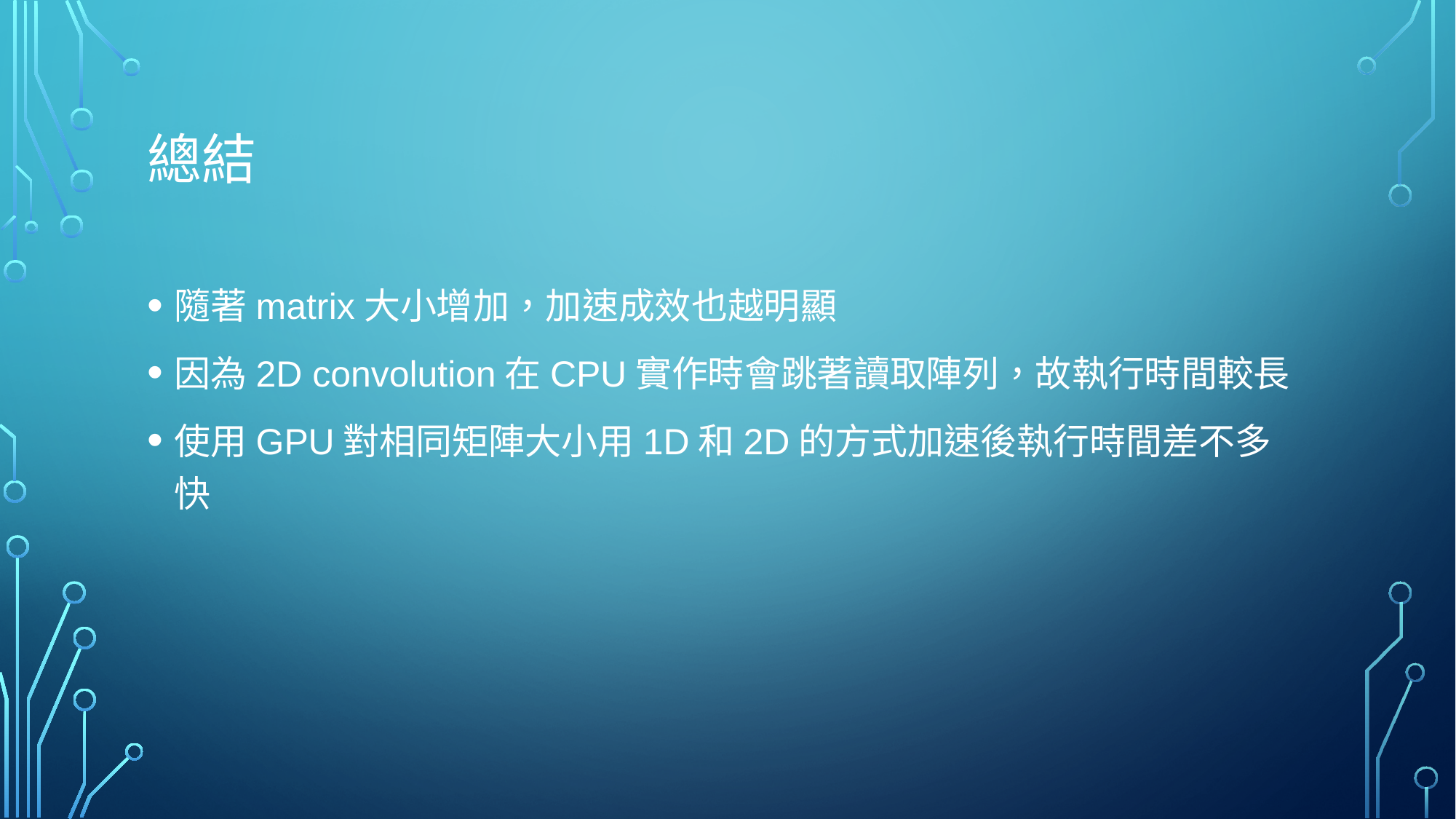

# 總結
隨著matrix大小增加，加速成效也越明顯
因為2D convolution在CPU實作時會跳著讀取陣列，故執行時間較長
使用GPU對相同矩陣大小用1D和2D的方式加速後執行時間差不多快